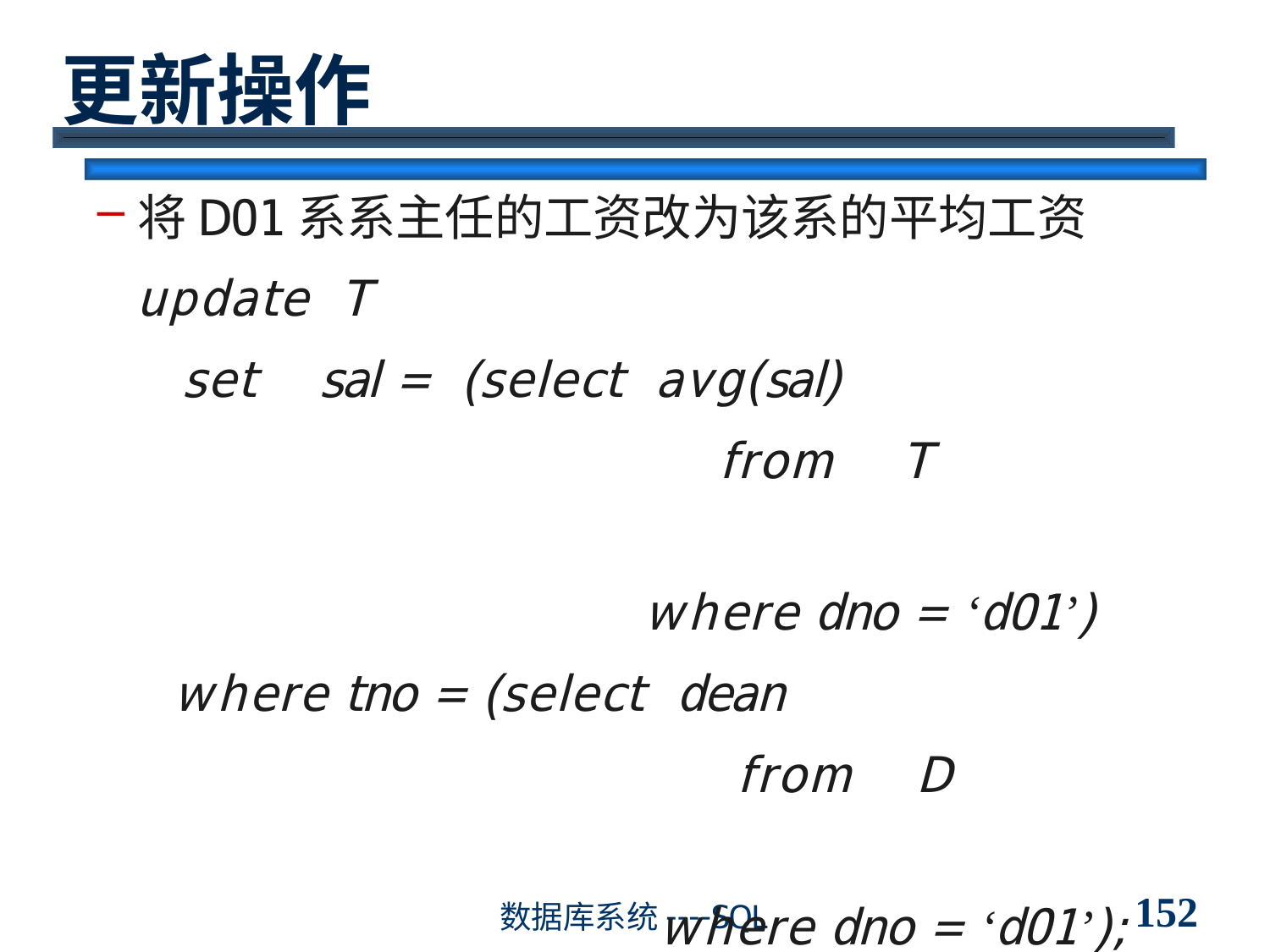

# 更新操作
将D01系系主任的工资改为该系的平均工资
	update  T
	   set    sal =  (select  avg(sal)
		         		 from   T
			         	where dno = ‘d01’)
     where tno = (select  dean
		          		  from   D
			         	 where dno = ‘d01’);
152
数据库系统----SQL